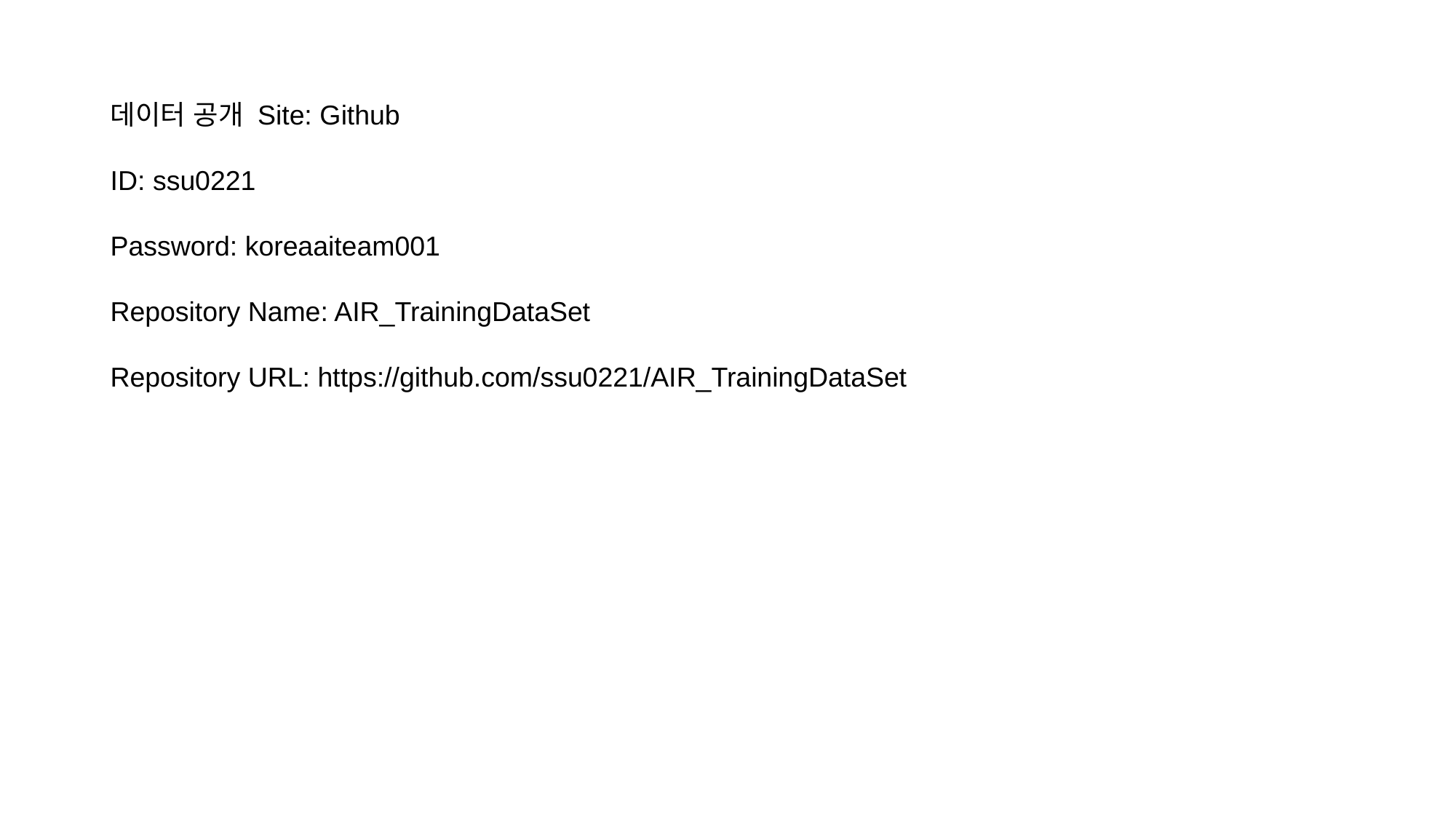

데이터 공개 Site: Github

ID: ssu0221

Password: koreaaiteam001

Repository Name: AIR_TrainingDataSet

Repository URL: https://github.com/ssu0221/AIR_TrainingDataSet